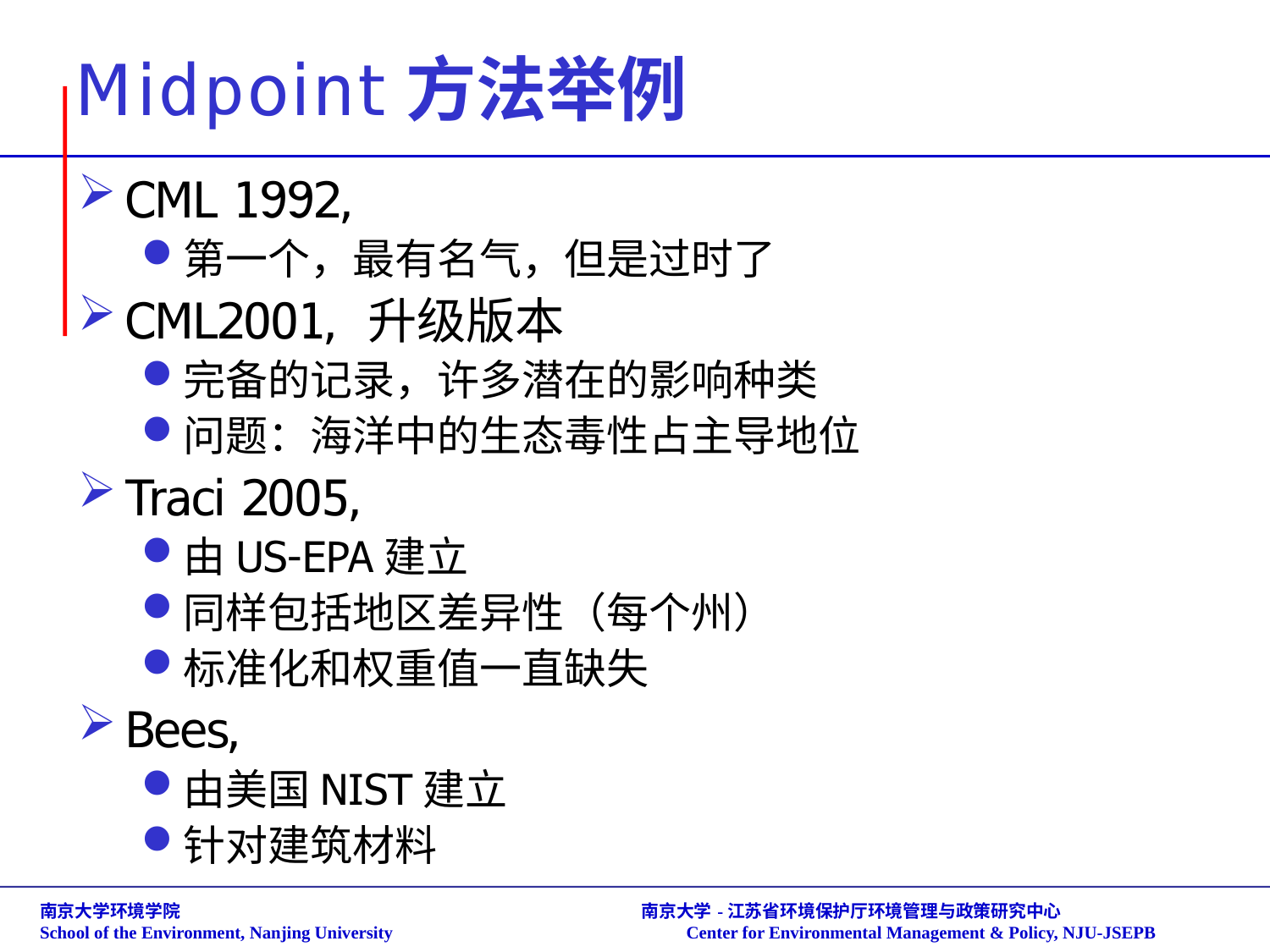

# Midpoint方法举例
CML 1992,
第一个，最有名气，但是过时了
CML2001, 升级版本
完备的记录，许多潜在的影响种类
问题：海洋中的生态毒性占主导地位
Traci 2005,
由US-EPA建立
同样包括地区差异性（每个州）
标准化和权重值一直缺失
Bees,
由美国NIST建立
针对建筑材料